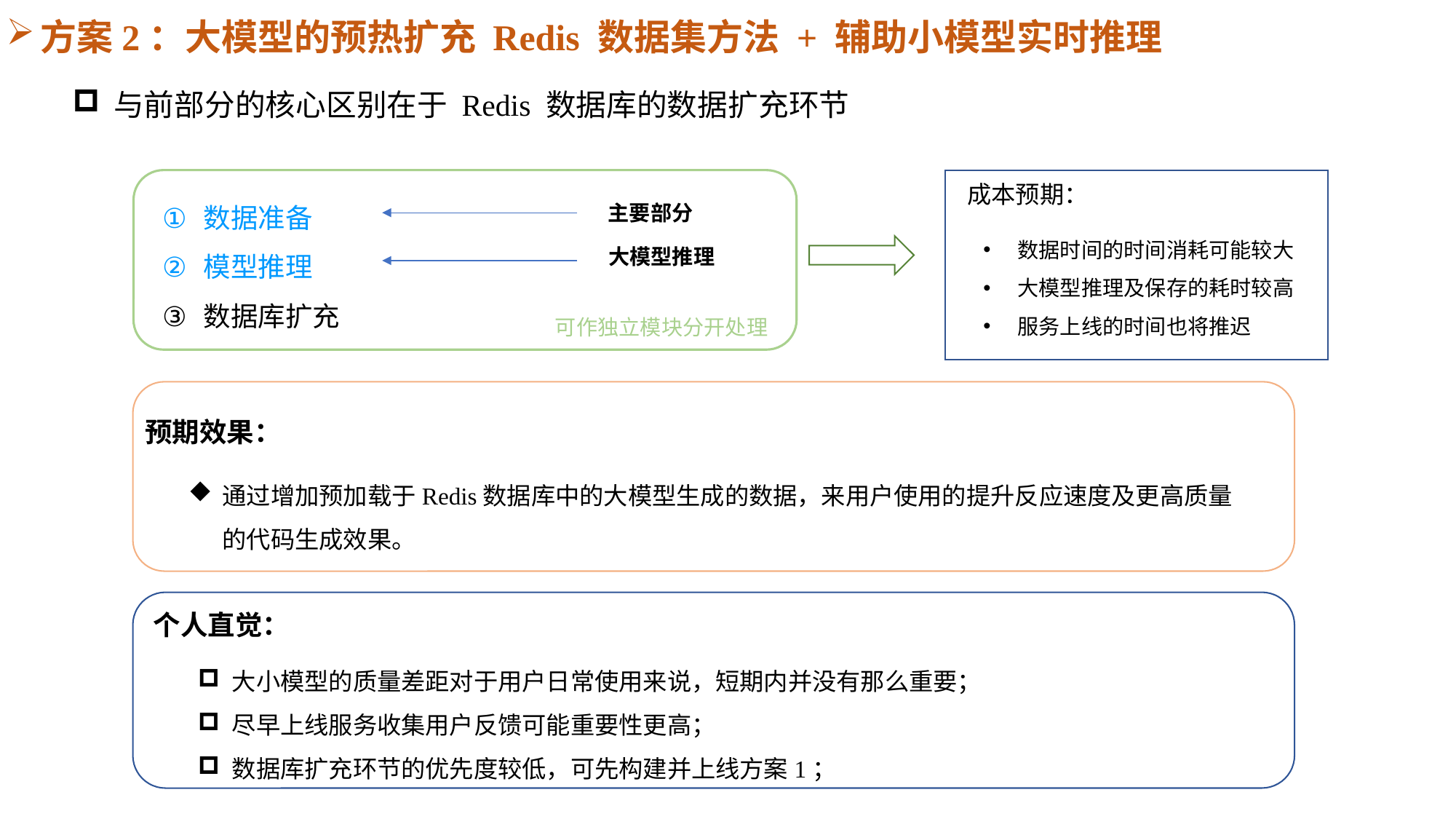

方案2：大模型的预热扩充 Redis 数据集方法 + 辅助小模型实时推理
与前部分的核心区别在于 Redis 数据库的数据扩充环节

成本预期：
数据准备
模型推理
数据库扩充
主要部分
数据时间的时间消耗可能较大
大模型推理及保存的耗时较高
服务上线的时间也将推迟

大模型推理
可作独立模块分开处理

预期效果：
通过增加预加载于Redis数据库中的大模型生成的数据，来用户使用的提升反应速度及更高质量的代码生成效果。

个人直觉：
大小模型的质量差距对于用户日常使用来说，短期内并没有那么重要；
尽早上线服务收集用户反馈可能重要性更高；
数据库扩充环节的优先度较低，可先构建并上线方案1；